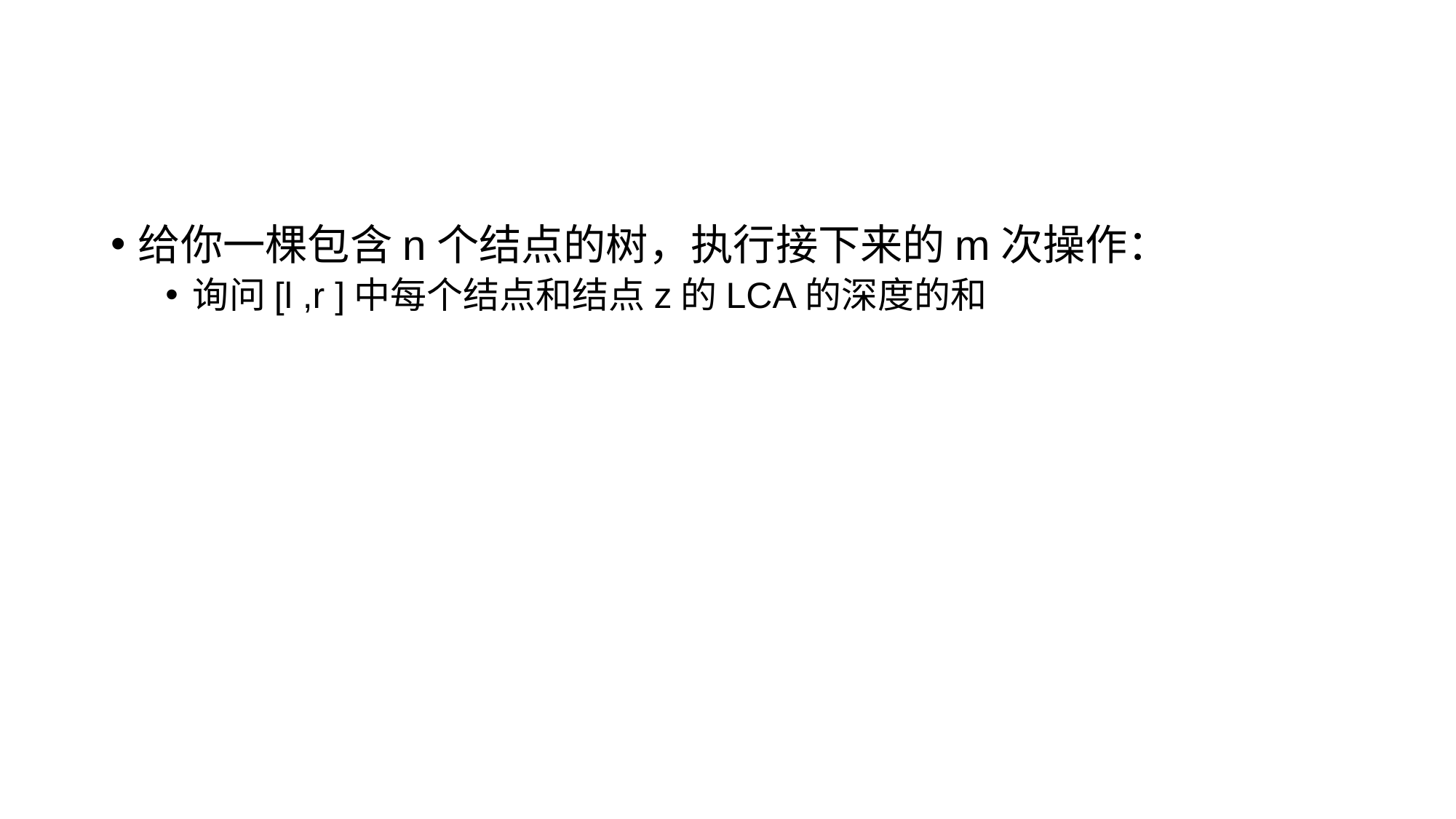

#
给你一棵包含n个结点的树，执行接下来的m次操作：
询问[l ,r ]中每个结点和结点z的LCA的深度的和